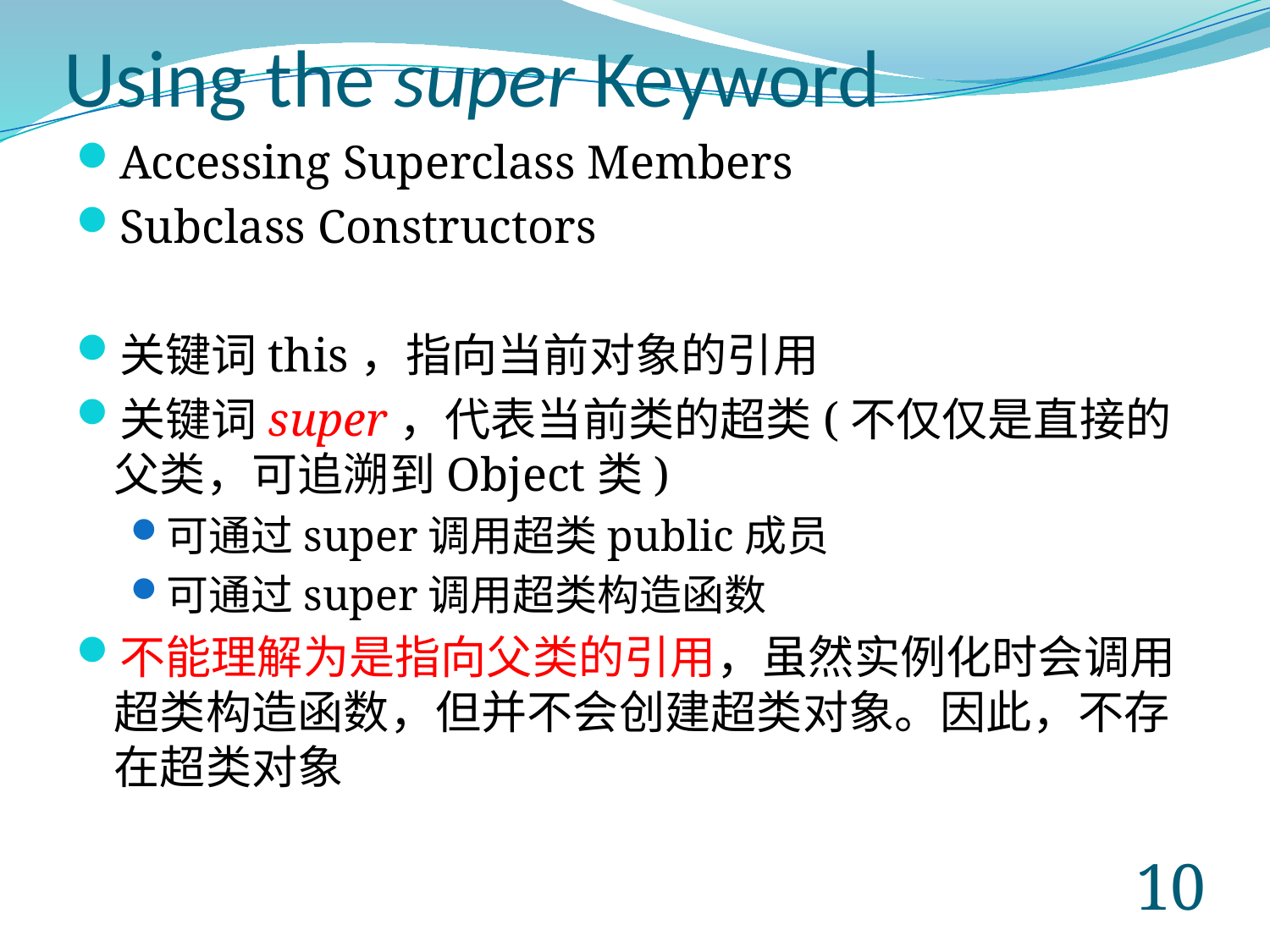

# Using the super Keyword
Accessing Superclass Members
Subclass Constructors

关键词this，指向当前对象的引用
关键词super，代表当前类的超类(不仅仅是直接的父类，可追溯到Object类)
可通过super调用超类public成员
可通过super调用超类构造函数
不能理解为是指向父类的引用，虽然实例化时会调用超类构造函数，但并不会创建超类对象。因此，不存在超类对象
10